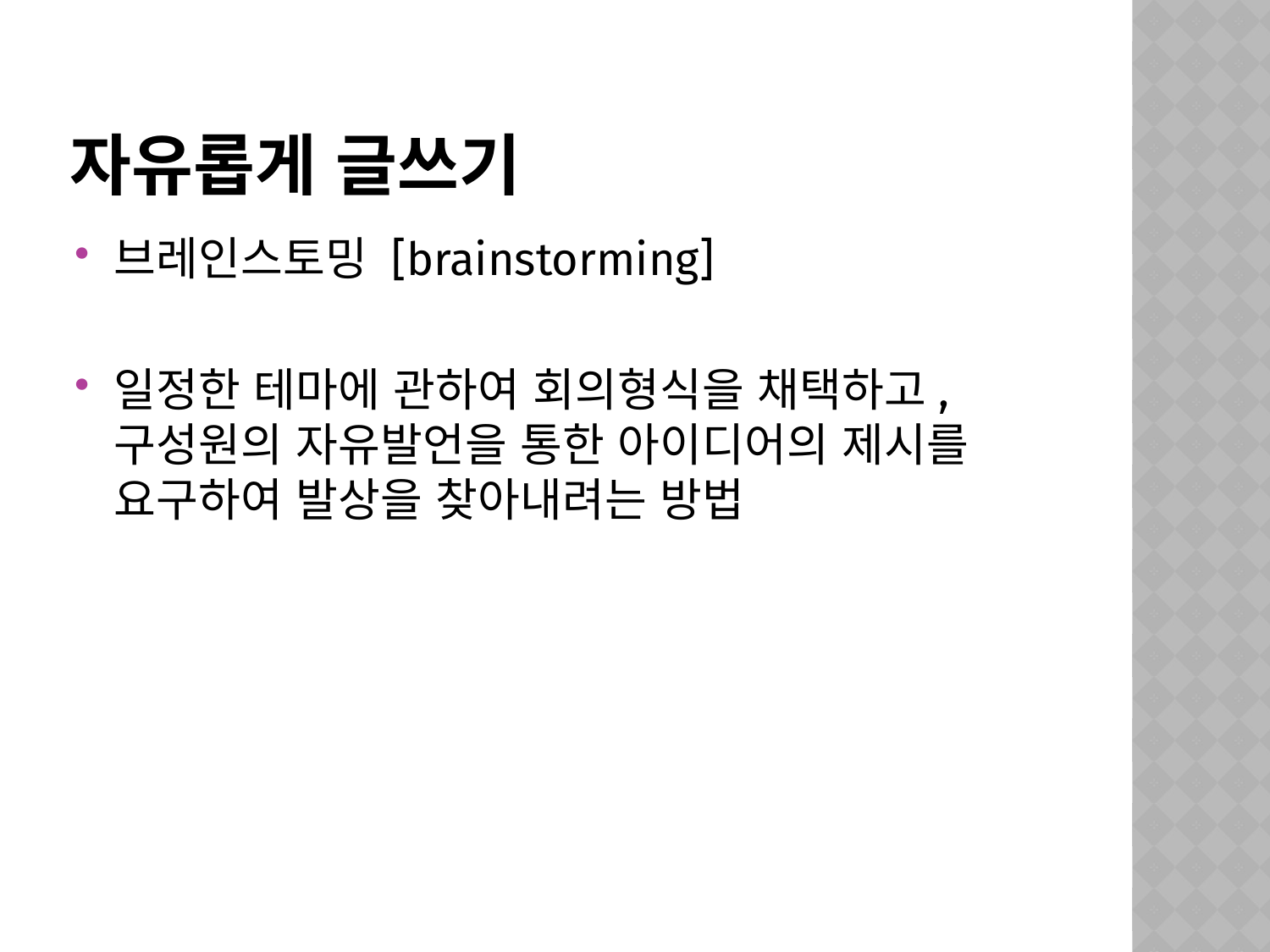

# 자유롭게 글쓰기
브레인스토밍 [brainstorming]

일정한 테마에 관하여 회의형식을 채택하고, 구성원의 자유발언을 통한 아이디어의 제시를 요구하여 발상을 찾아내려는 방법